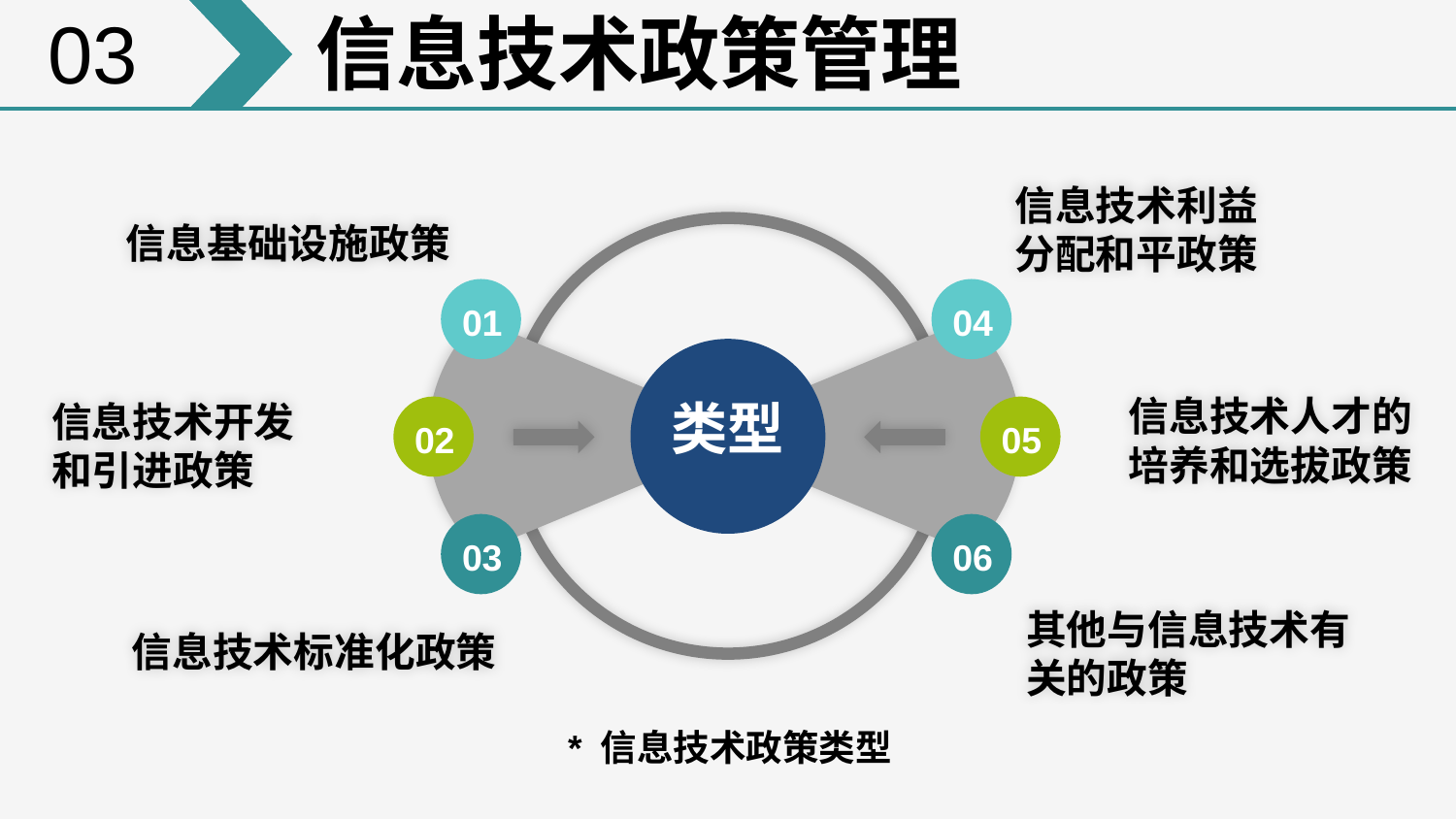

03
信息技术政策管理

信息技术利益
分配和平政策
信息基础设施政策

01

04

类型
信息技术人才的
培养和选拔政策
信息技术开发
和引进政策

02

05

03

06
其他与信息技术有关的政策
信息技术标准化政策
  * 信息技术政策类型